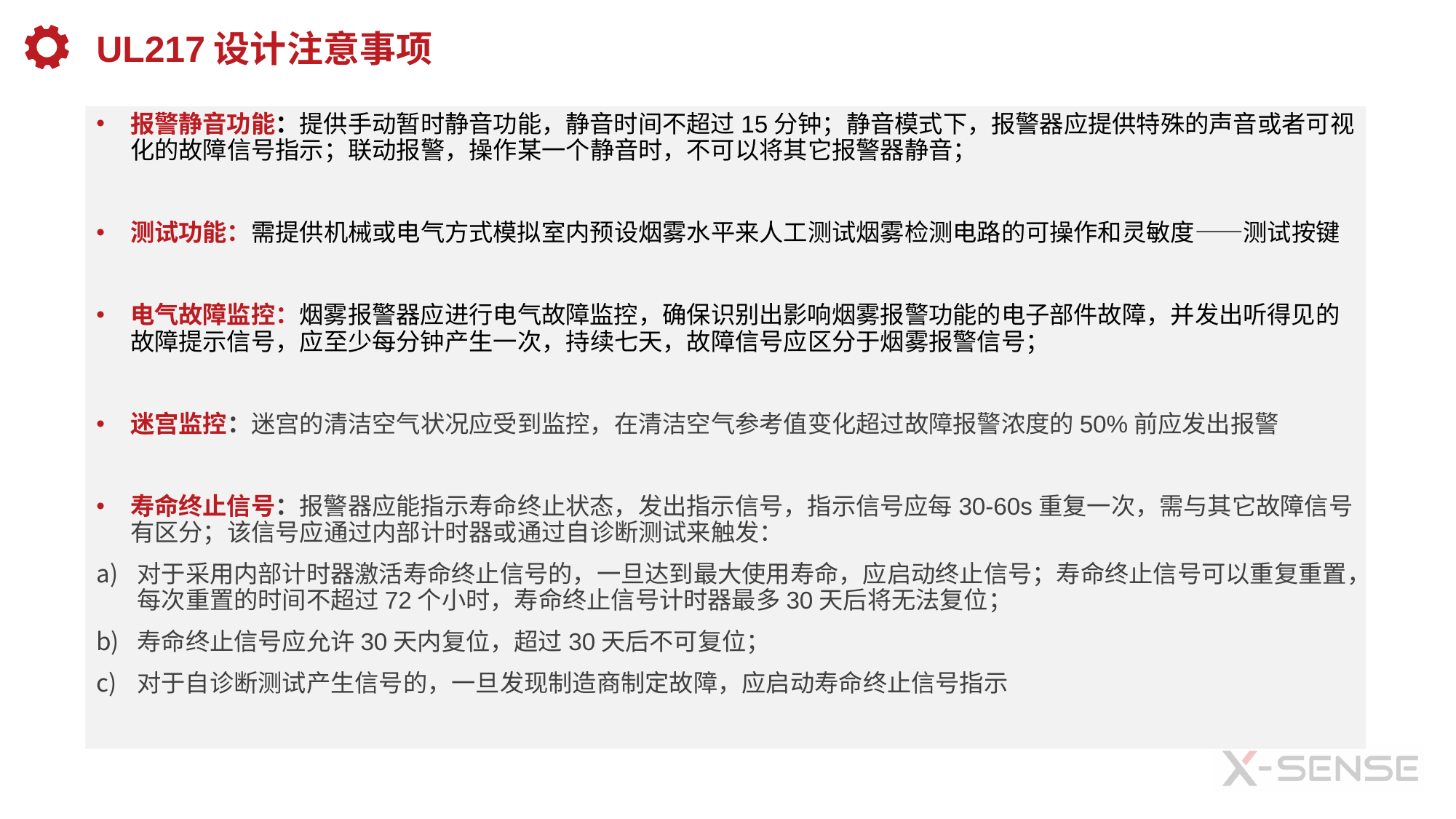

UL217设计注意事项
报警静音功能：提供手动暂时静音功能，静音时间不超过15分钟；静音模式下，报警器应提供特殊的声音或者可视化的故障信号指示；联动报警，操作某一个静音时，不可以将其它报警器静音；

测试功能：需提供机械或电气方式模拟室内预设烟雾水平来人工测试烟雾检测电路的可操作和灵敏度——测试按键

电气故障监控：烟雾报警器应进行电气故障监控，确保识别出影响烟雾报警功能的电子部件故障，并发出听得见的故障提示信号，应至少每分钟产生一次，持续七天，故障信号应区分于烟雾报警信号；

迷宫监控：迷宫的清洁空气状况应受到监控，在清洁空气参考值变化超过故障报警浓度的50%前应发出报警

寿命终止信号：报警器应能指示寿命终止状态，发出指示信号，指示信号应每30-60s重复一次，需与其它故障信号有区分；该信号应通过内部计时器或通过自诊断测试来触发：
对于采用内部计时器激活寿命终止信号的，一旦达到最大使用寿命，应启动终止信号；寿命终止信号可以重复重置，每次重置的时间不超过72个小时，寿命终止信号计时器最多30天后将无法复位；
寿命终止信号应允许30天内复位，超过30天后不可复位；
对于自诊断测试产生信号的，一旦发现制造商制定故障，应启动寿命终止信号指示